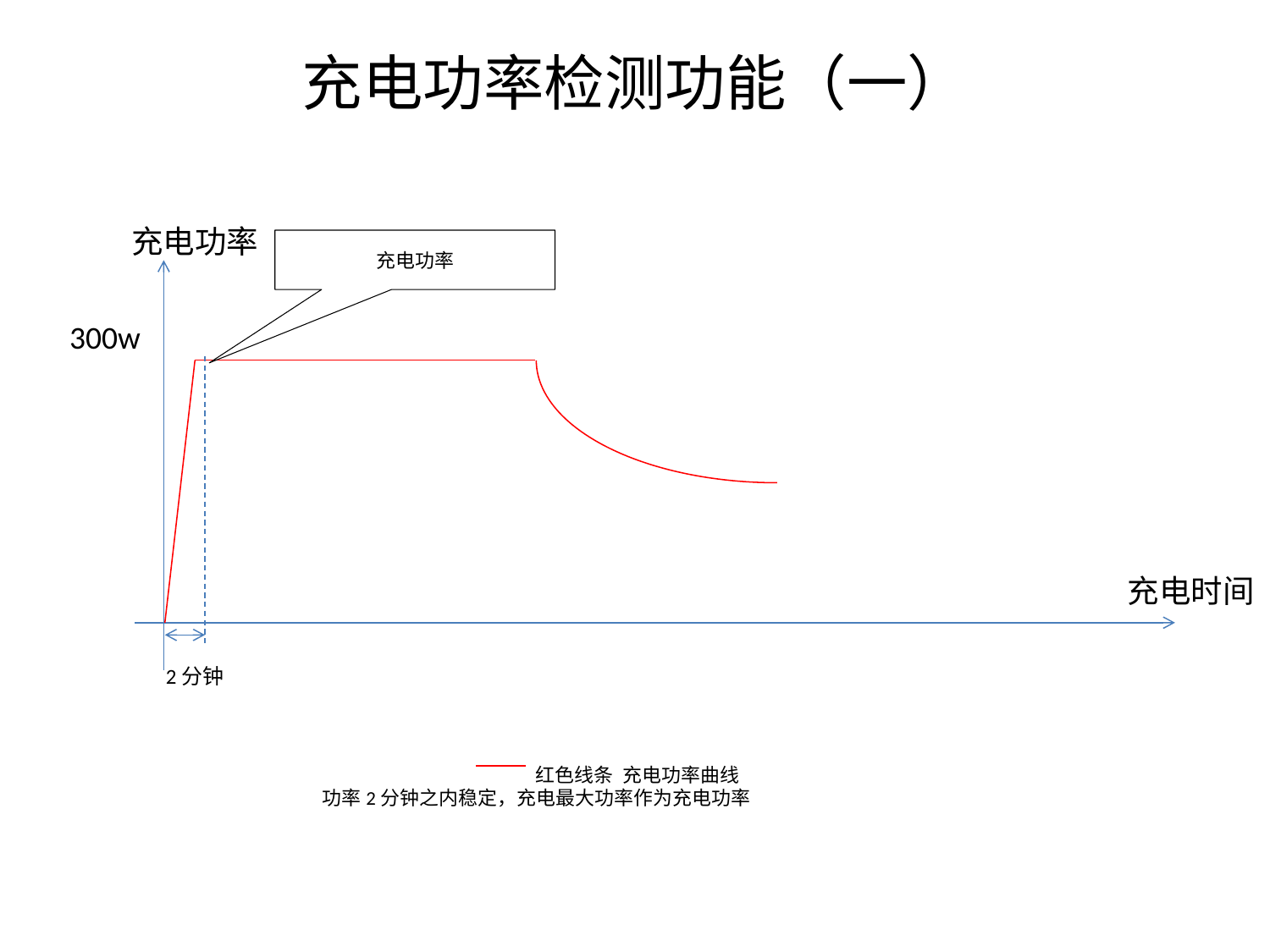

# 充电功率检测功能（一）
充电功率
充电功率

300w
充电时间
2分钟
                                               红色线条  充电功率曲线
功率2分钟之内稳定，充电最大功率作为充电功率